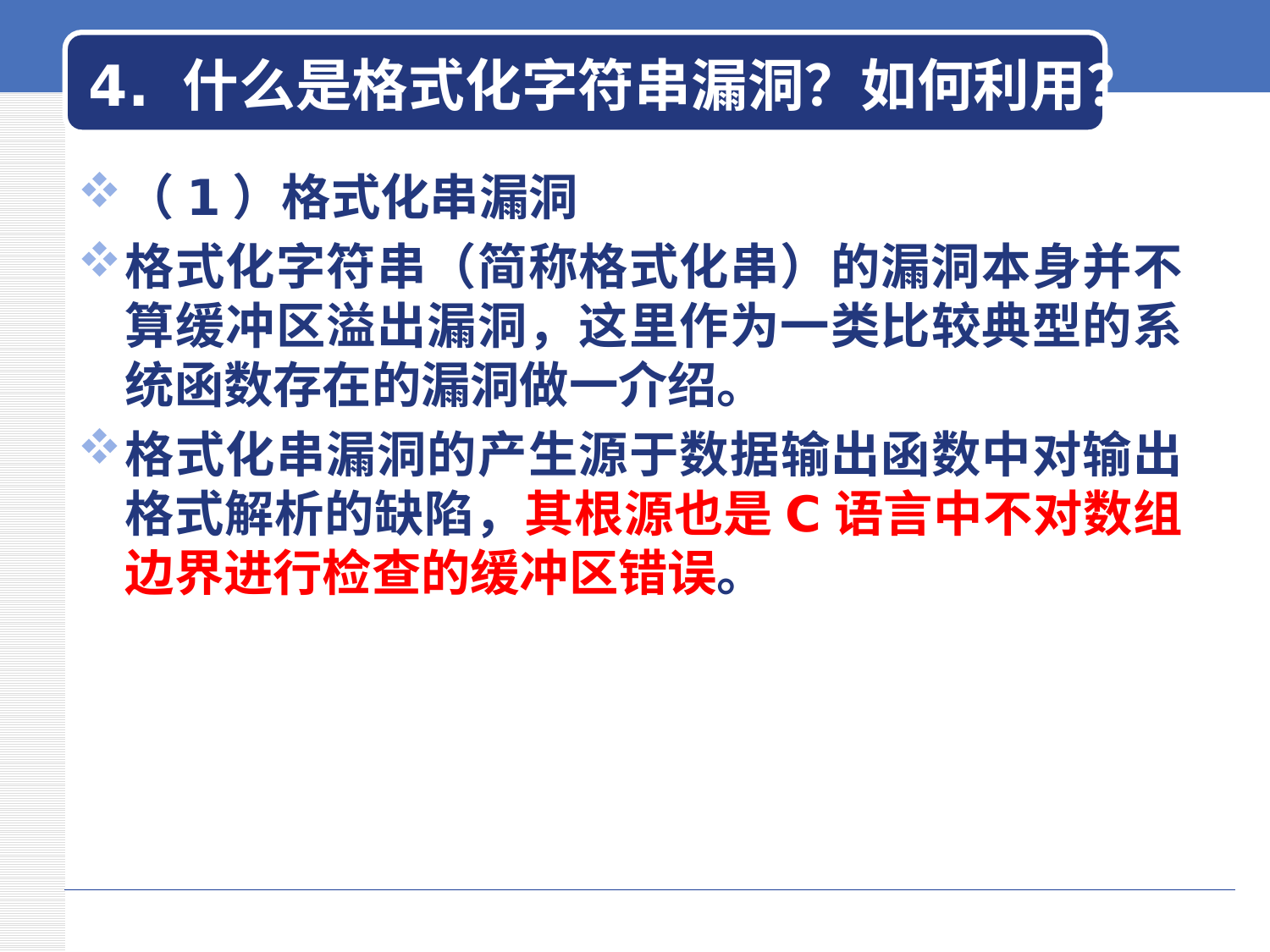

# 4. 什么是格式化字符串漏洞？如何利用？
（1）格式化串漏洞
格式化字符串（简称格式化串）的漏洞本身并不算缓冲区溢出漏洞，这里作为一类比较典型的系统函数存在的漏洞做一介绍。
格式化串漏洞的产生源于数据输出函数中对输出格式解析的缺陷，其根源也是C语言中不对数组边界进行检查的缓冲区错误。